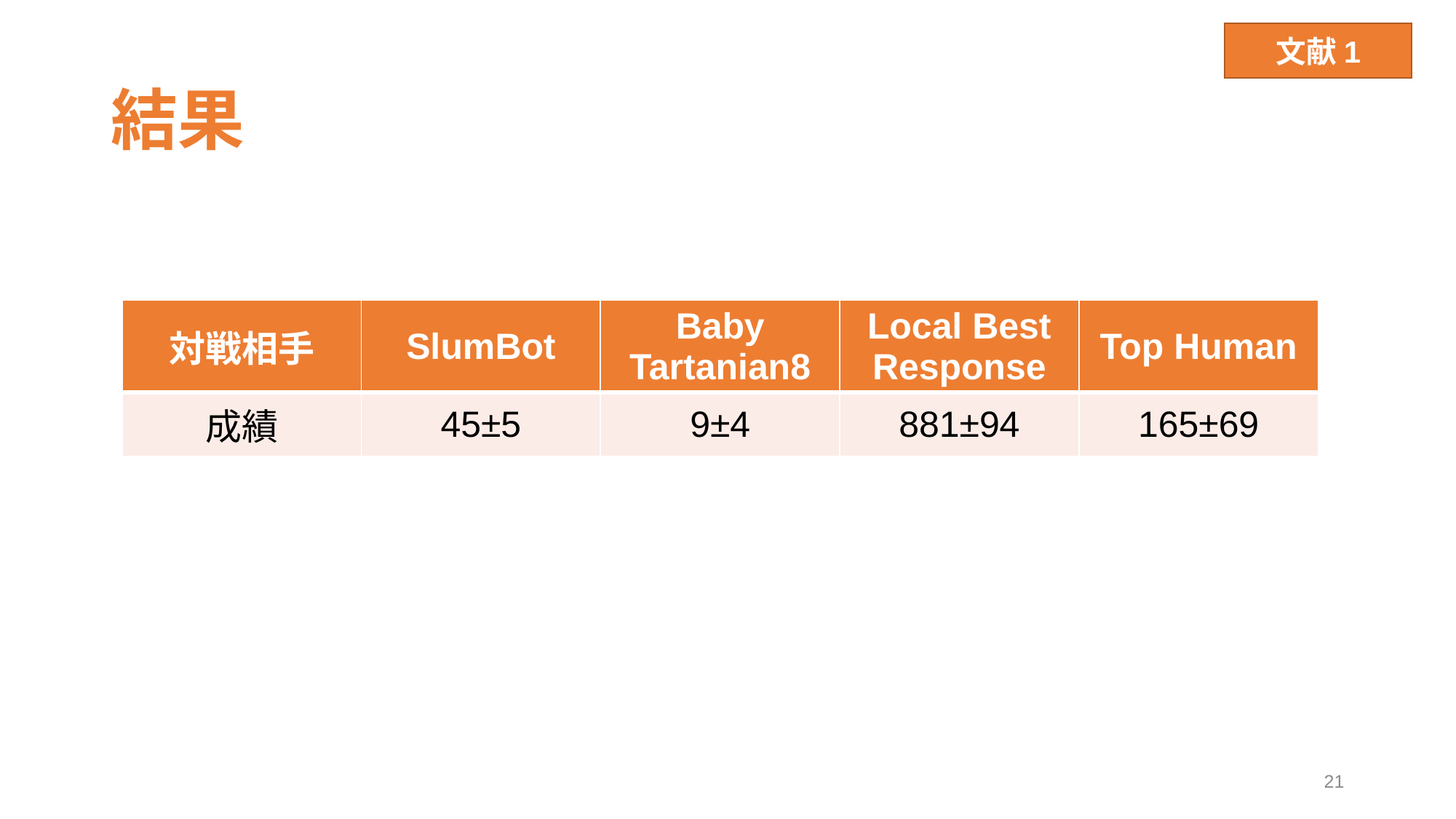

文献1
結果
| 対戦相手 | SlumBot | Baby Tartanian8 | Local Best Response | Top Human |
| --- | --- | --- | --- | --- |
| 成績 | 45±5 | 9±4 | 881±94 | 165±69 |
21